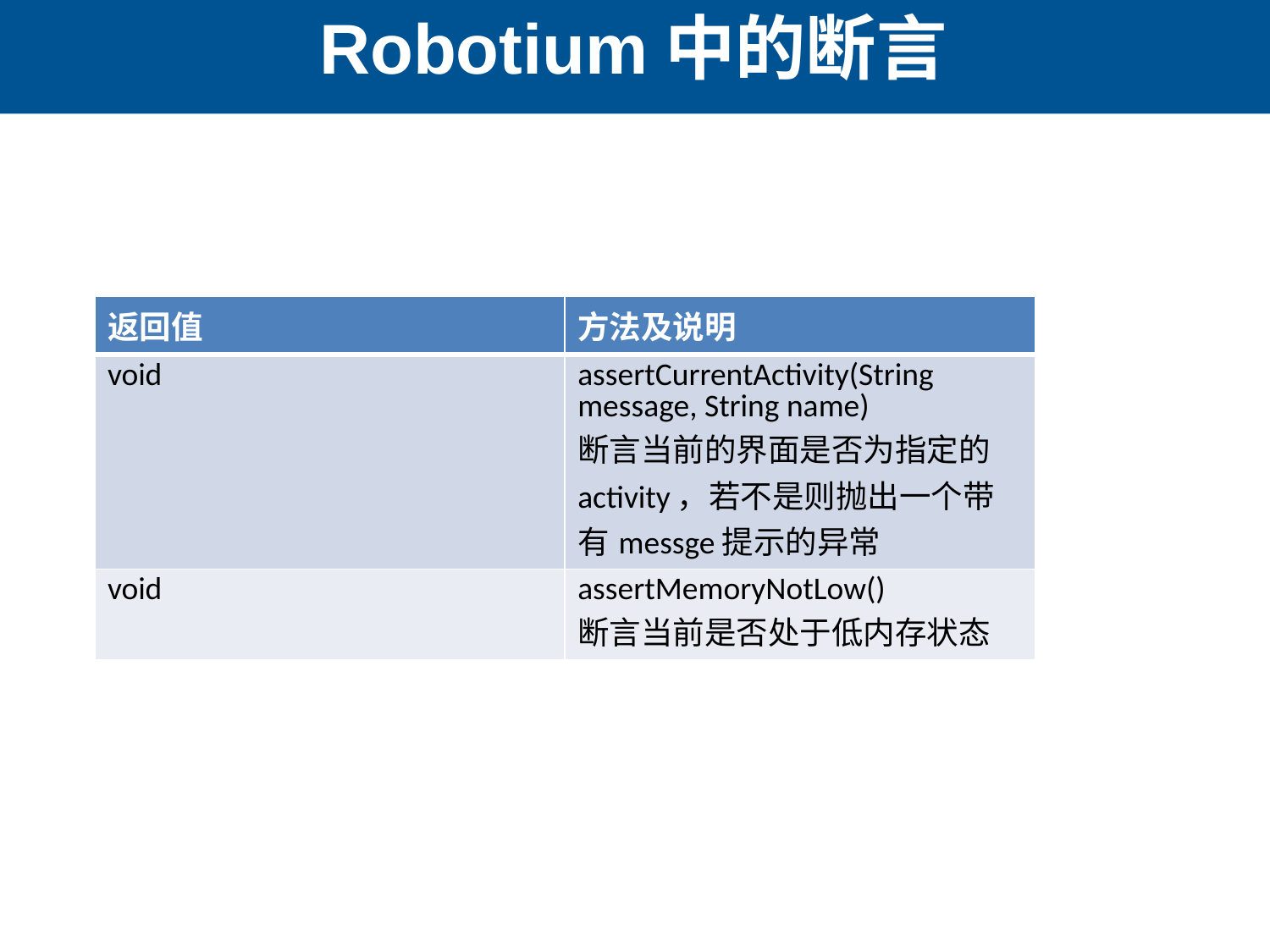

# Robotium中的断言

| 返回值 | 方法及说明 |
| --- | --- |
| void | assertCurrentActivity(String message, String name) 断言当前的界面是否为指定的activity，若不是则抛出一个带有messge提示的异常 |
| void | assertMemoryNotLow() 断言当前是否处于低内存状态 |